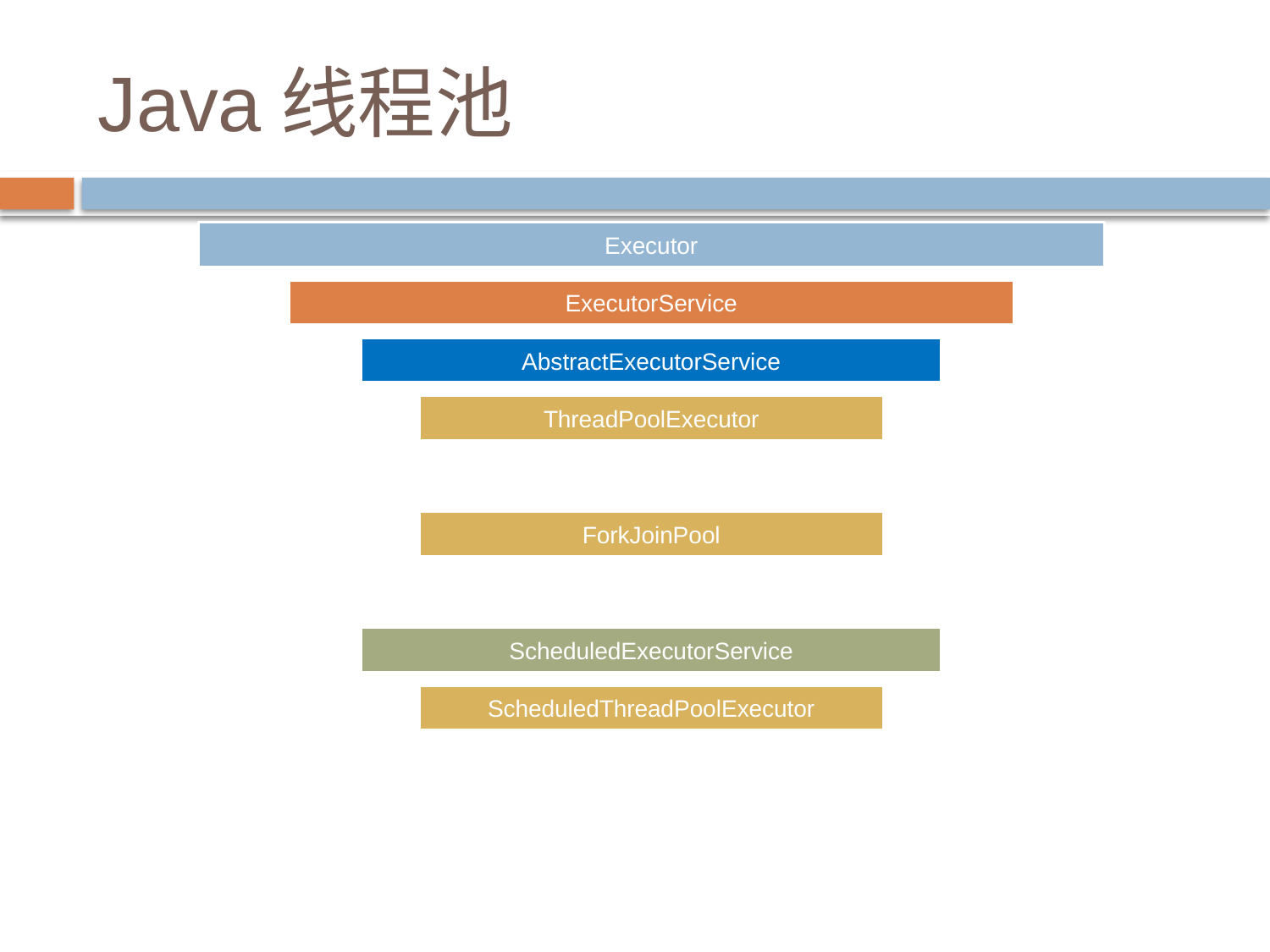

# Java线程池
Executor
ExecutorService
AbstractExecutorService
ScheduledExecutorService
ThreadPoolExecutor
ScheduledThreadPoolExecutor
ForkJoinPool